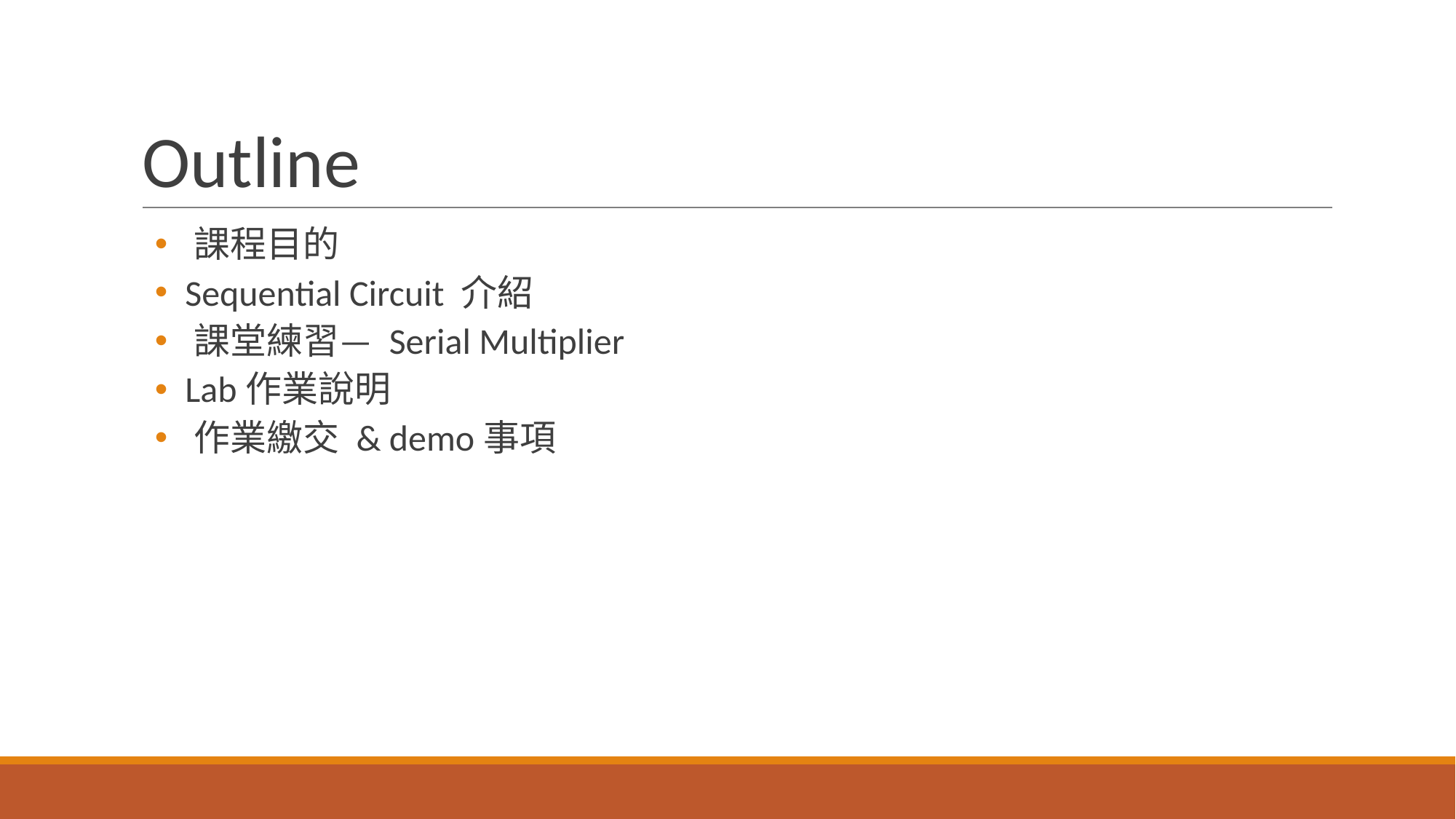

# Outline
 課程目的
 Sequential Circuit 介紹
 課堂練習— Serial Multiplier
 Lab作業說明
 作業繳交 & demo事項